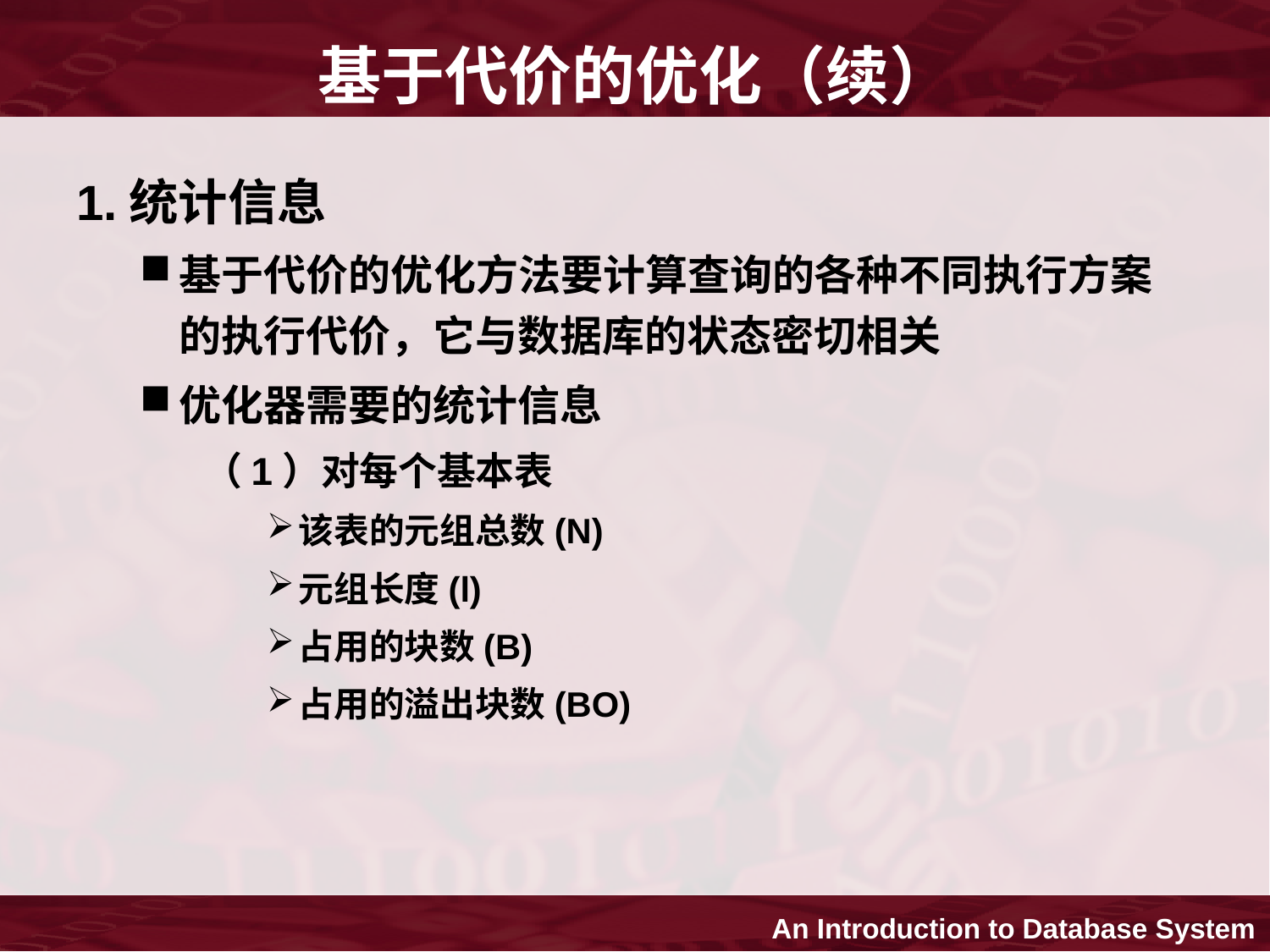

# 基于代价的优化（续）
1.统计信息
基于代价的优化方法要计算查询的各种不同执行方案的执行代价，它与数据库的状态密切相关
优化器需要的统计信息
（1）对每个基本表
该表的元组总数(N)
元组长度(l)
占用的块数(B)
占用的溢出块数(BO)